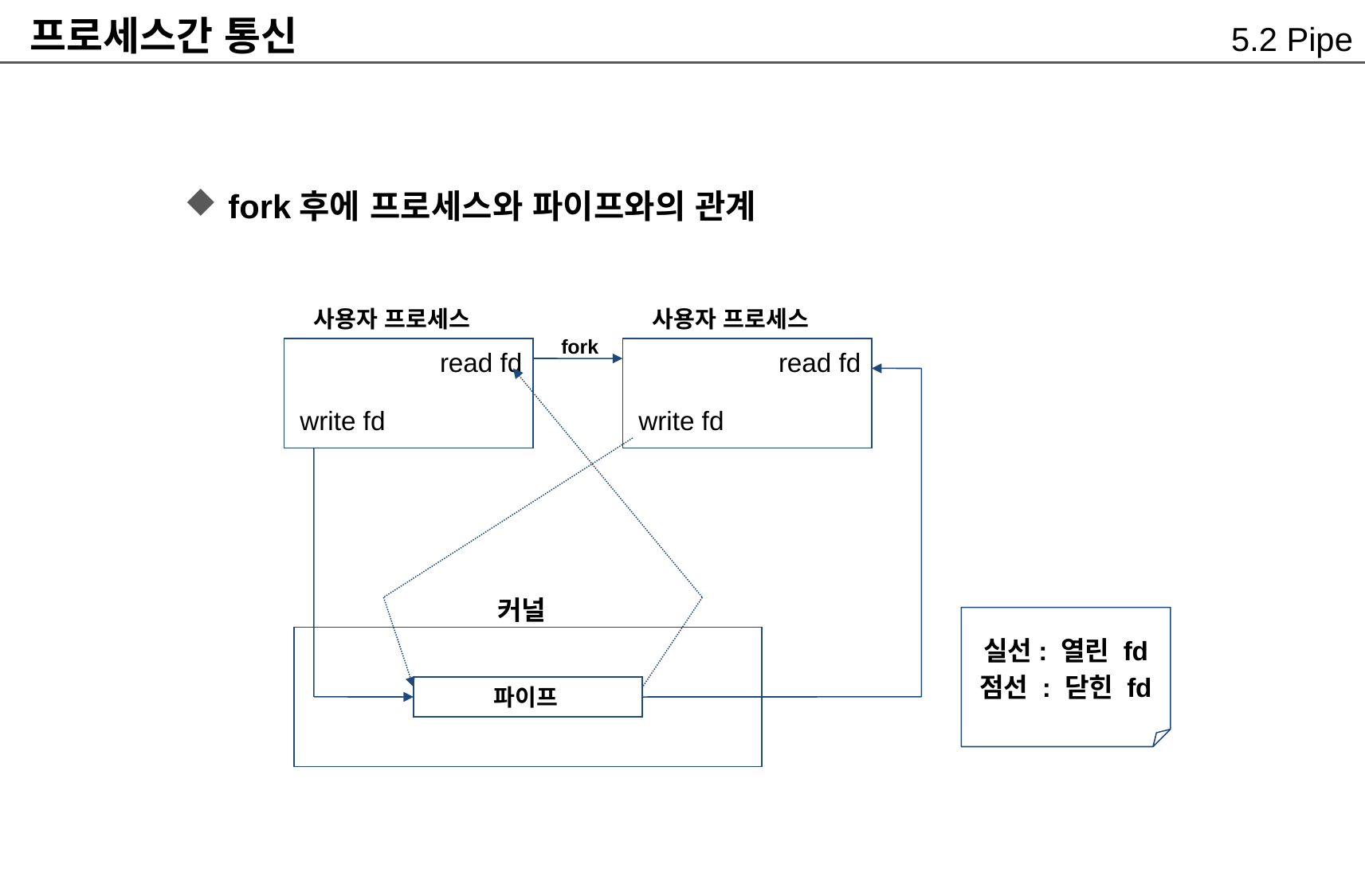

# 프로세스간 통신
5.2 Pipe

 fork후에 프로세스와 파이프와의 관계
사용자 프로세스
사용자 프로세스
fork

read fd
write fd

read fd
write fd

커널

실선: 열린 fd
점선 : 닫힌 fd

파이프